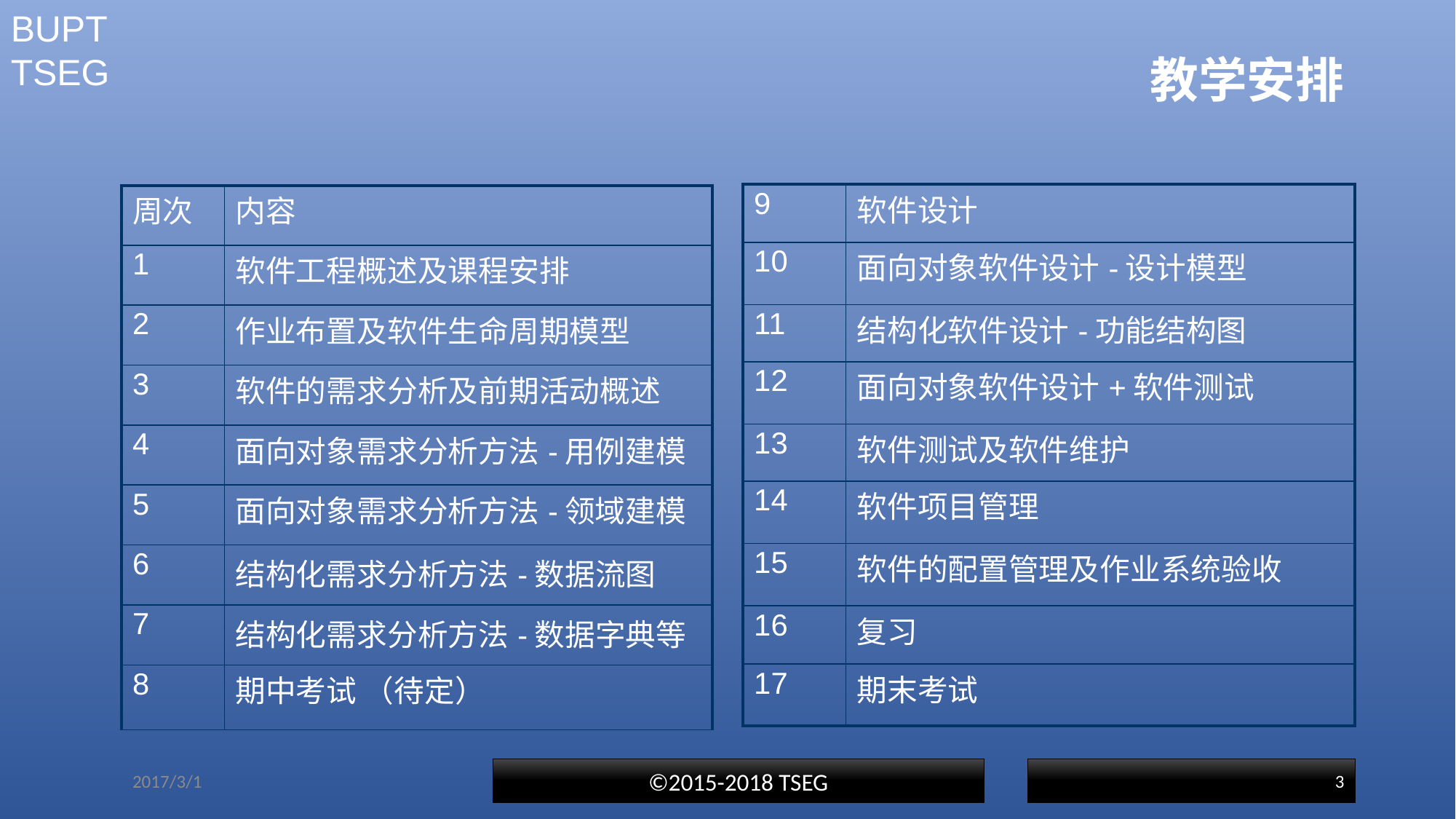

# 教学安排
| 9 | 软件设计 |
| --- | --- |
| 10 | 面向对象软件设计-设计模型 |
| 11 | 结构化软件设计-功能结构图 |
| 12 | 面向对象软件设计+软件测试 |
| 13 | 软件测试及软件维护 |
| 14 | 软件项目管理 |
| 15 | 软件的配置管理及作业系统验收 |
| 16 | 复习 |
| 17 | 期末考试 |
| 周次 | 内容 |
| --- | --- |
| 1 | 软件工程概述及课程安排 |
| 2 | 作业布置及软件生命周期模型 |
| 3 | 软件的需求分析及前期活动概述 |
| 4 | 面向对象需求分析方法-用例建模 |
| 5 | 面向对象需求分析方法-领域建模 |
| 6 | 结构化需求分析方法-数据流图 |
| 7 | 结构化需求分析方法-数据字典等 |
| 8 | 期中考试 （待定） |
2017/3/1
©2015-2018 TSEG
3